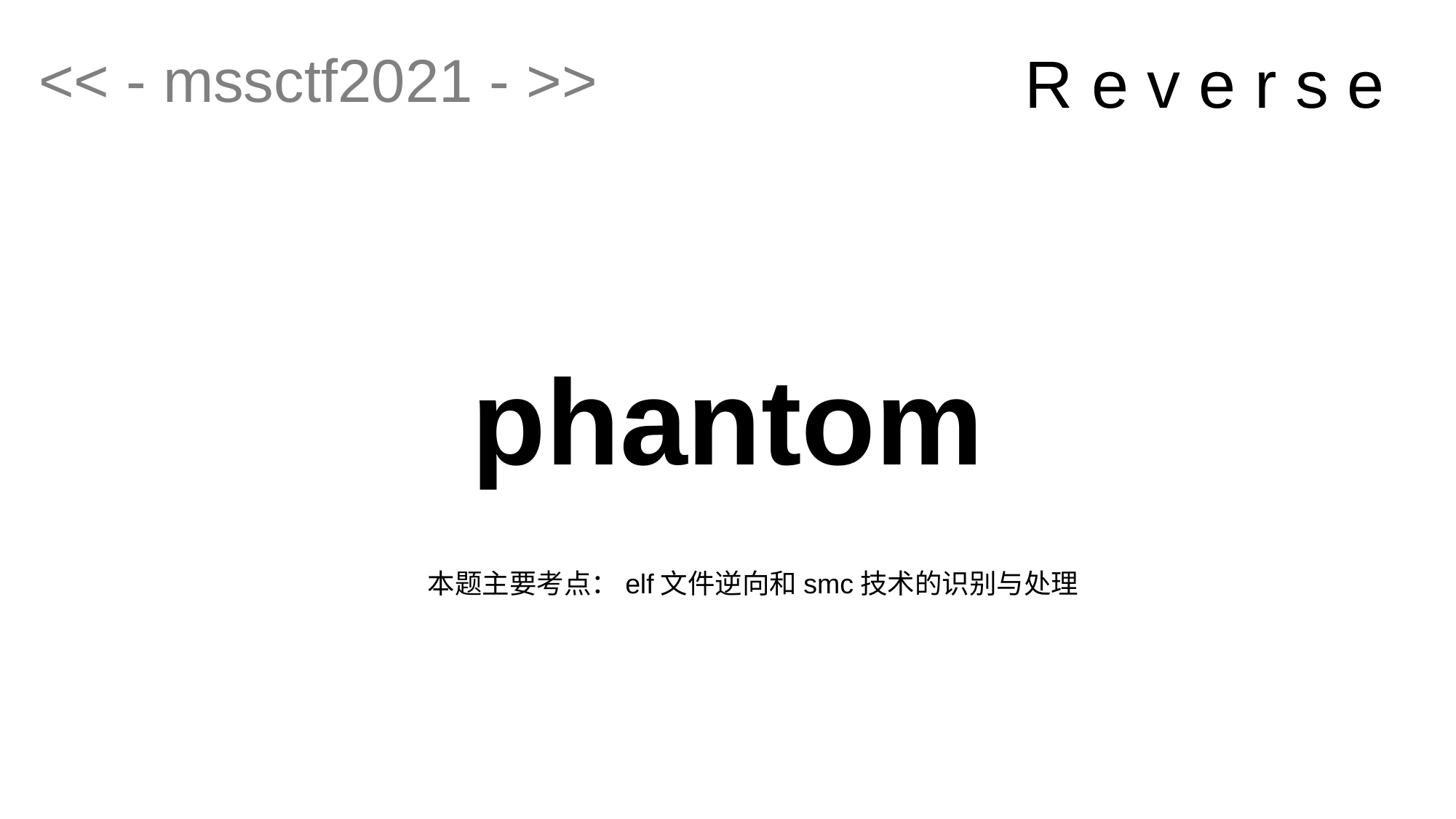

<< - mssctf2021 - >>
R e v e r s e
phantom
本题主要考点：elf文件逆向和smc技术的识别与处理